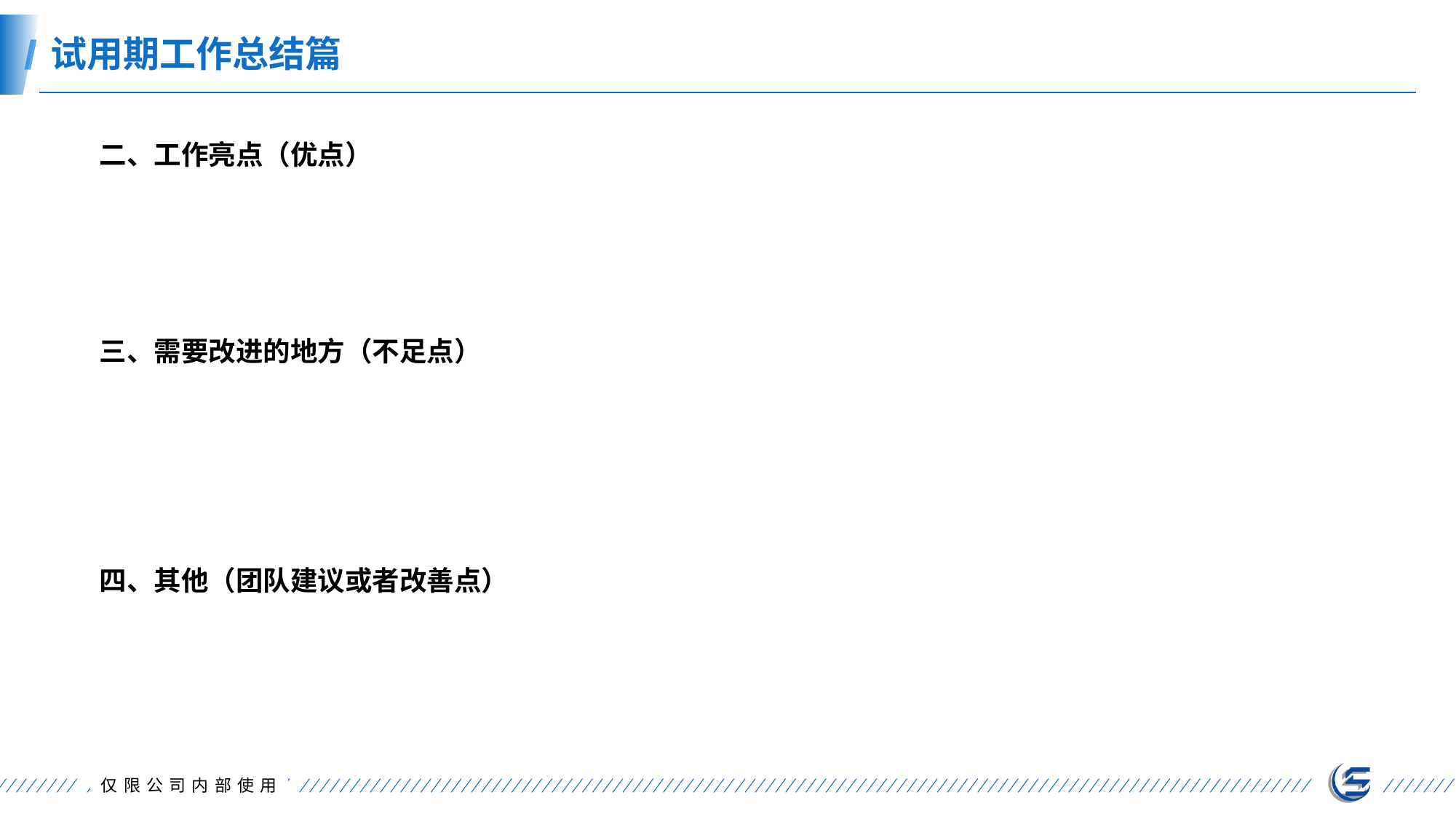

试用期工作总结篇
二、工作亮点（优点）

三、需要改进的地方（不足点）

四、其他（团队建议或者改善点）